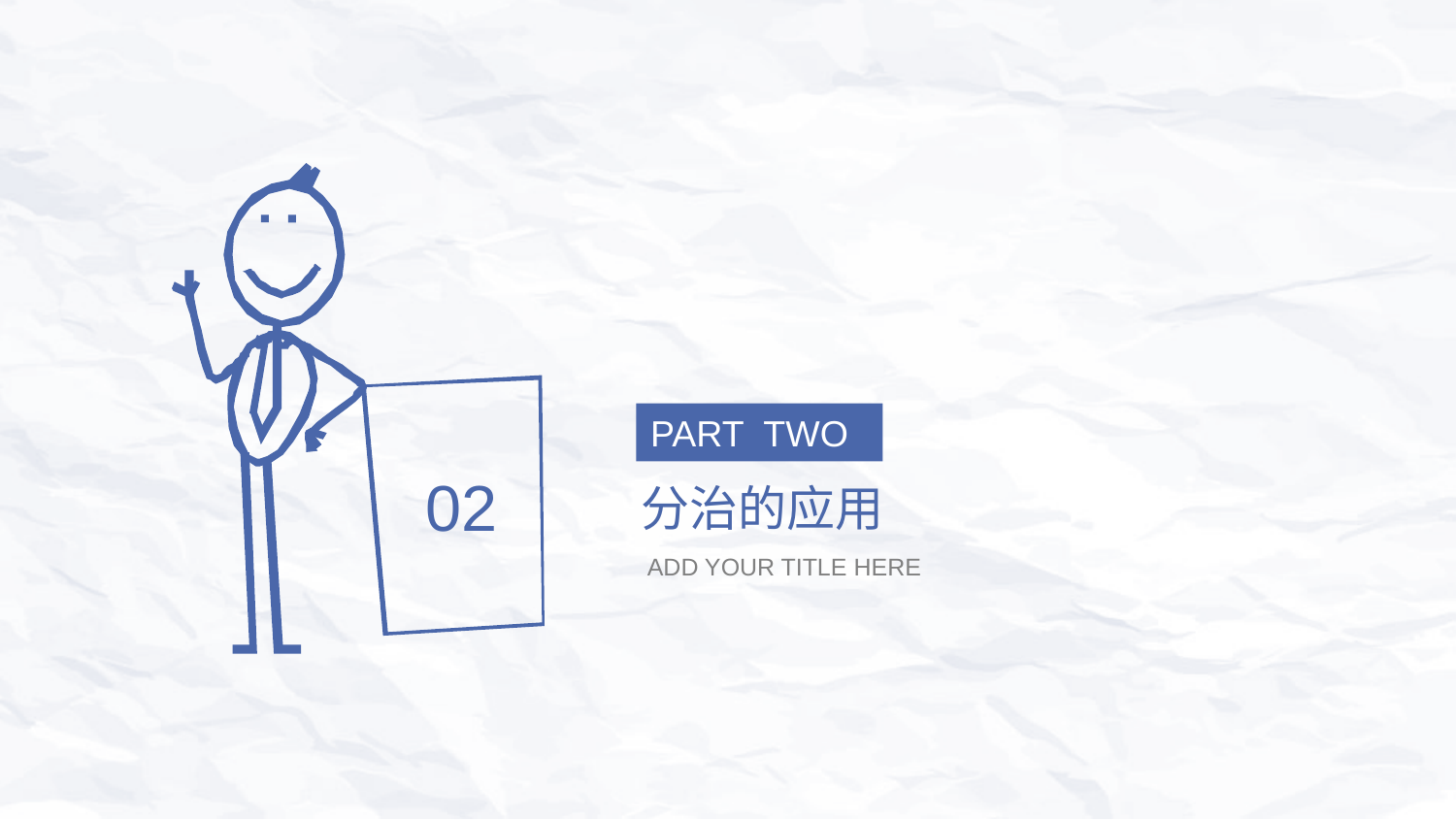

PART  TWO
02
分治的应用
ADD YOUR TITLE HERE